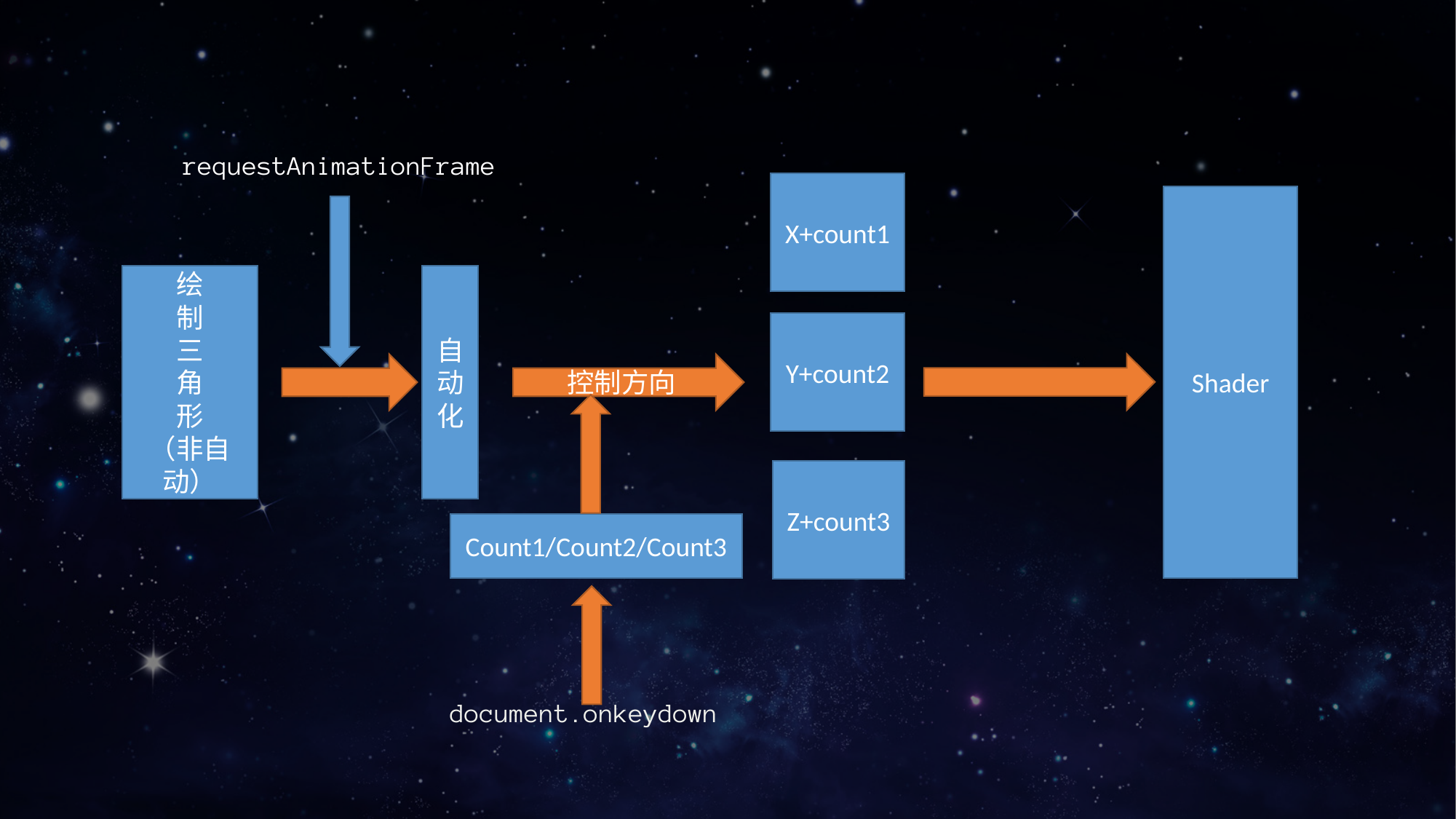

requestAnimationFrame
X+count1
Shader

自动化
绘
制
三
角
形
（非自动）
Y+count2

控制方向

Z+count3
Count1/Count2/Count3

document.onkeydown